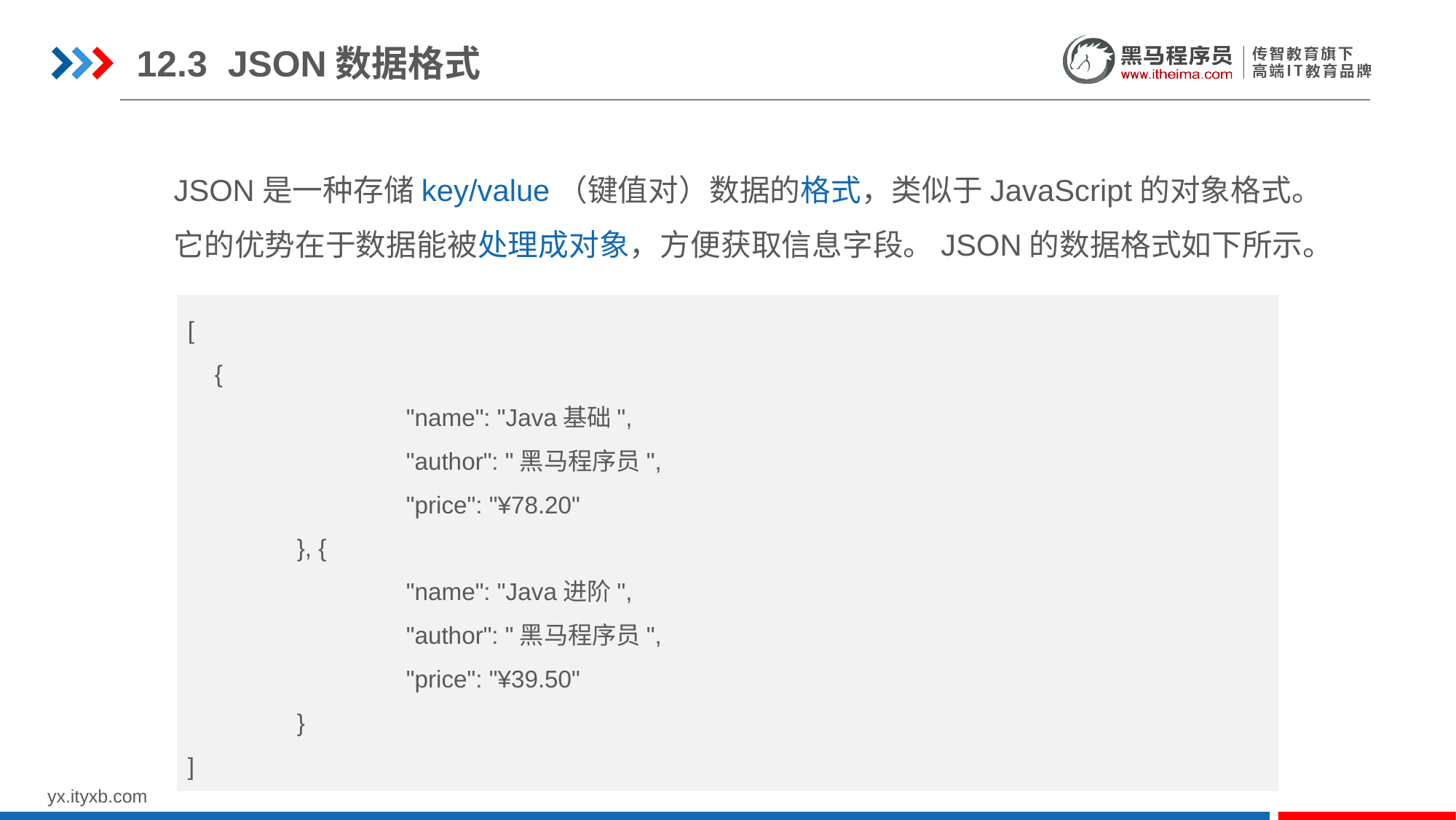

12.3  JSON数据格式
JSON是一种存储key/value（键值对）数据的格式，类似于JavaScript的对象格式。它的优势在于数据能被处理成对象，方便获取信息字段。JSON的数据格式如下所示。

[
    {
		"name": "Java基础",
		"author": "黑马程序员",
		"price": "¥78.20"
	}, {
		"name": "Java进阶",
		"author": "黑马程序员",
		"price": "¥39.50"
	}
]